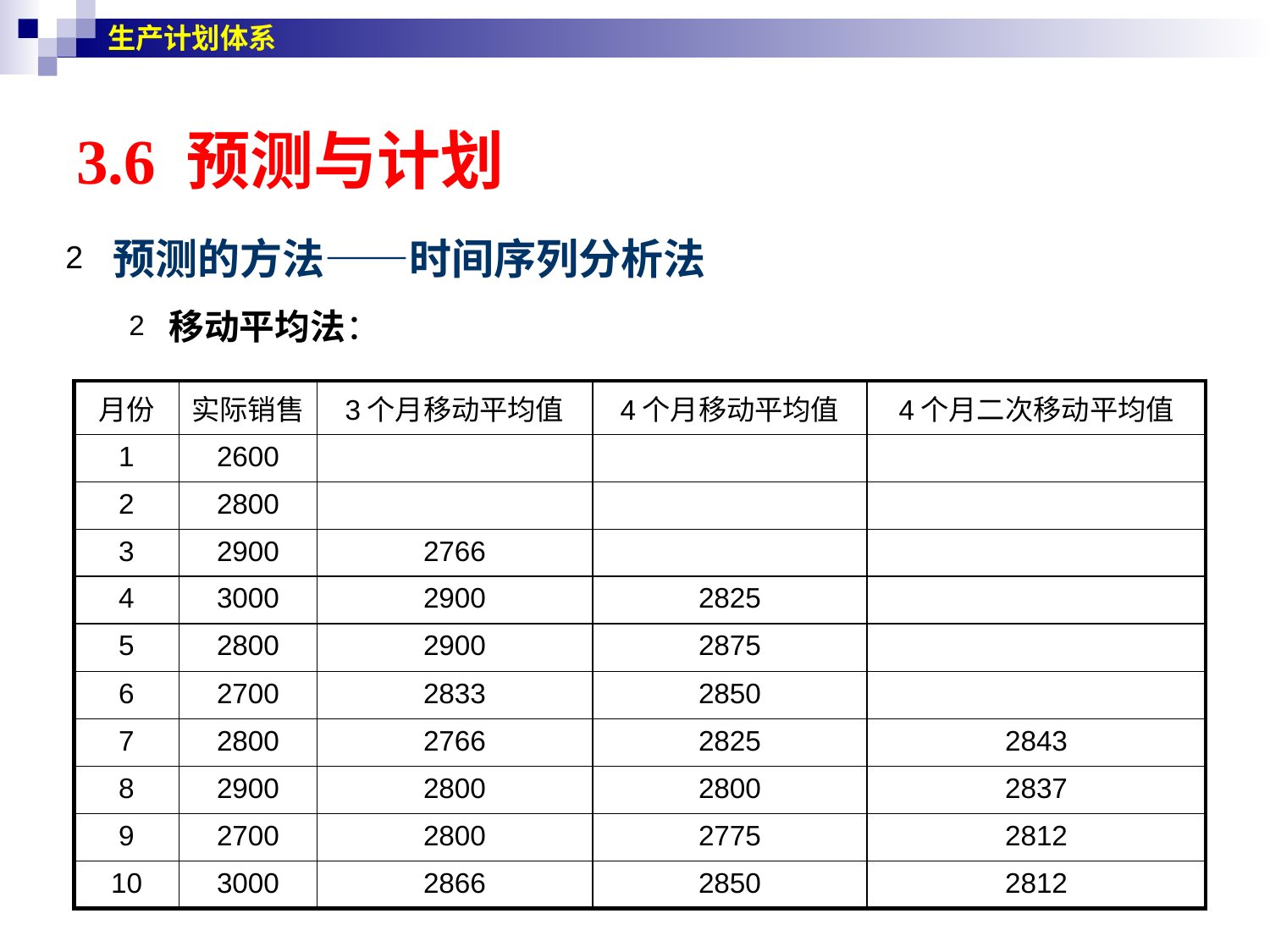

生产计划体系
# 3.6 预测与计划
预测的方法——时间序列分析法
移动平均法：
| 月份 | 实际销售 | 3个月移动平均值 | 4个月移动平均值 | 4个月二次移动平均值 |
| --- | --- | --- | --- | --- |
| 1 | 2600 |  |  |  |
| 2 | 2800 |  |  |  |
| 3 | 2900 | 2766 |  |  |
| 4 | 3000 | 2900 | 2825 |  |
| 5 | 2800 | 2900 | 2875 |  |
| 6 | 2700 | 2833 | 2850 |  |
| 7 | 2800 | 2766 | 2825 | 2843 |
| 8 | 2900 | 2800 | 2800 | 2837 |
| 9 | 2700 | 2800 | 2775 | 2812 |
| 10 | 3000 | 2866 | 2850 | 2812 |